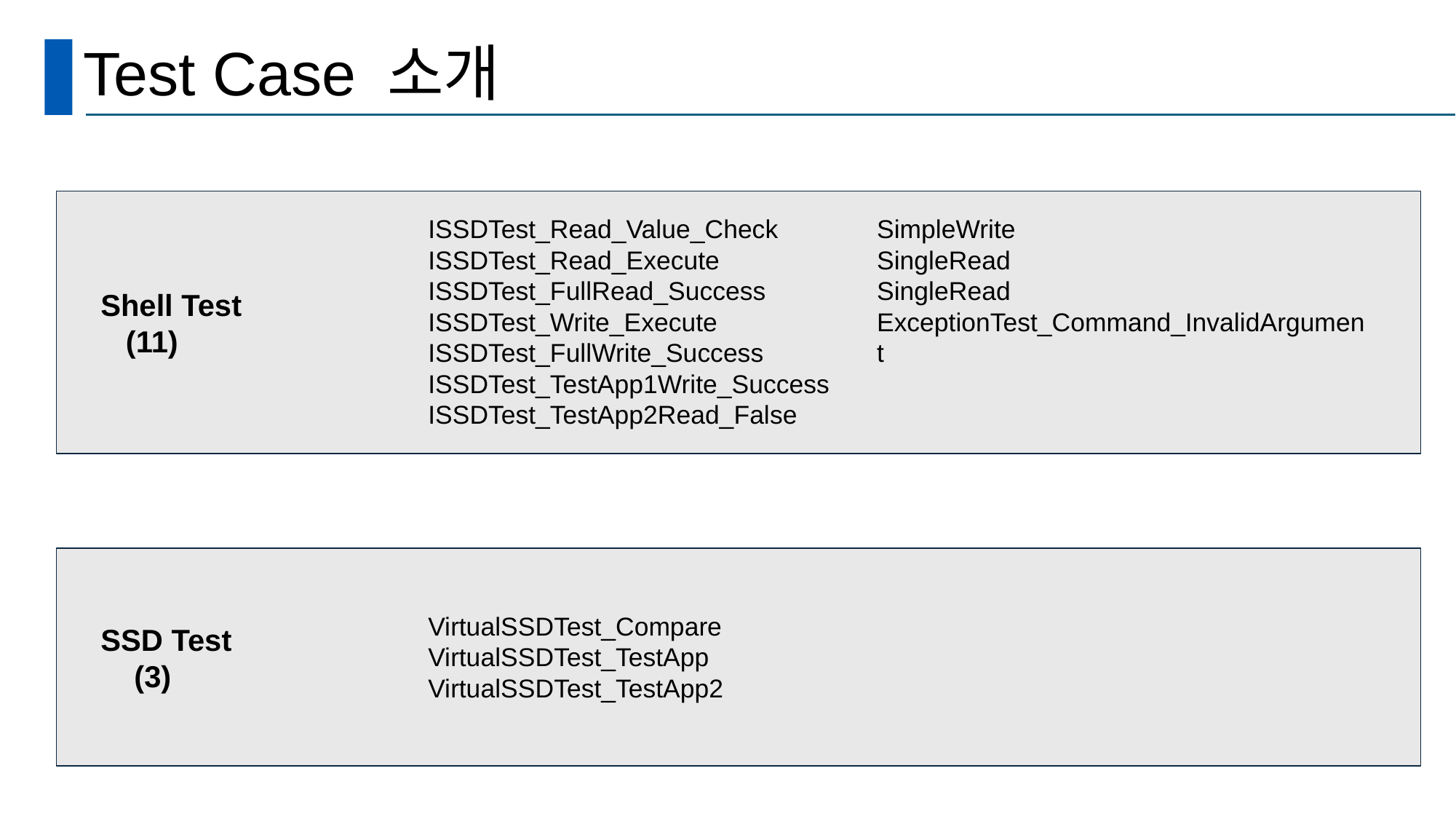

# Test Case 소개
    Shell Test
       (11)
ISSDTest_Read_Value_Check
ISSDTest_Read_Execute
ISSDTest_FullRead_Success
ISSDTest_Write_Execute
ISSDTest_FullWrite_Success
ISSDTest_TestApp1Write_Success
ISSDTest_TestApp2Read_False
SimpleWrite
SingleRead
SingleRead
ExceptionTest_Command_InvalidArgument
    SSD Test
        (3)
VirtualSSDTest_Compare
VirtualSSDTest_TestApp
VirtualSSDTest_TestApp2